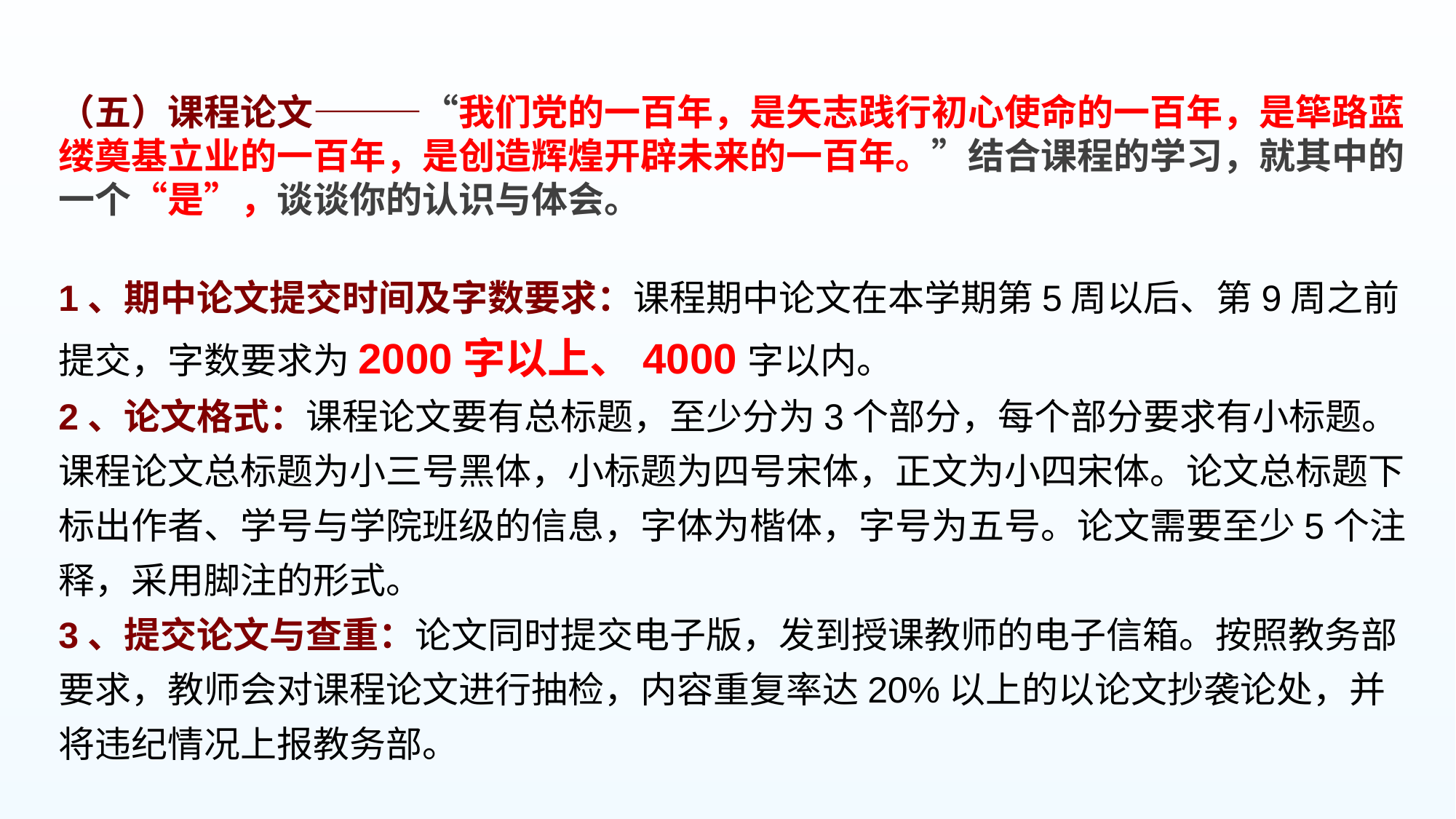

（五）课程论文———“我们党的一百年，是矢志践行初心使命的一百年，是筚路蓝缕奠基立业的一百年，是创造辉煌开辟未来的一百年。”结合课程的学习，就其中的一个“是”，谈谈你的认识与体会。

1、期中论文提交时间及字数要求：课程期中论文在本学期第5周以后、第9周之前提交，字数要求为2000字以上、4000字以内。
2、论文格式：课程论文要有总标题，至少分为3个部分，每个部分要求有小标题。课程论文总标题为小三号黑体，小标题为四号宋体，正文为小四宋体。论文总标题下标出作者、学号与学院班级的信息，字体为楷体，字号为五号。论文需要至少5个注释，采用脚注的形式。
3、提交论文与查重：论文同时提交电子版，发到授课教师的电子信箱。按照教务部要求，教师会对课程论文进行抽检，内容重复率达20%以上的以论文抄袭论处，并将违纪情况上报教务部。